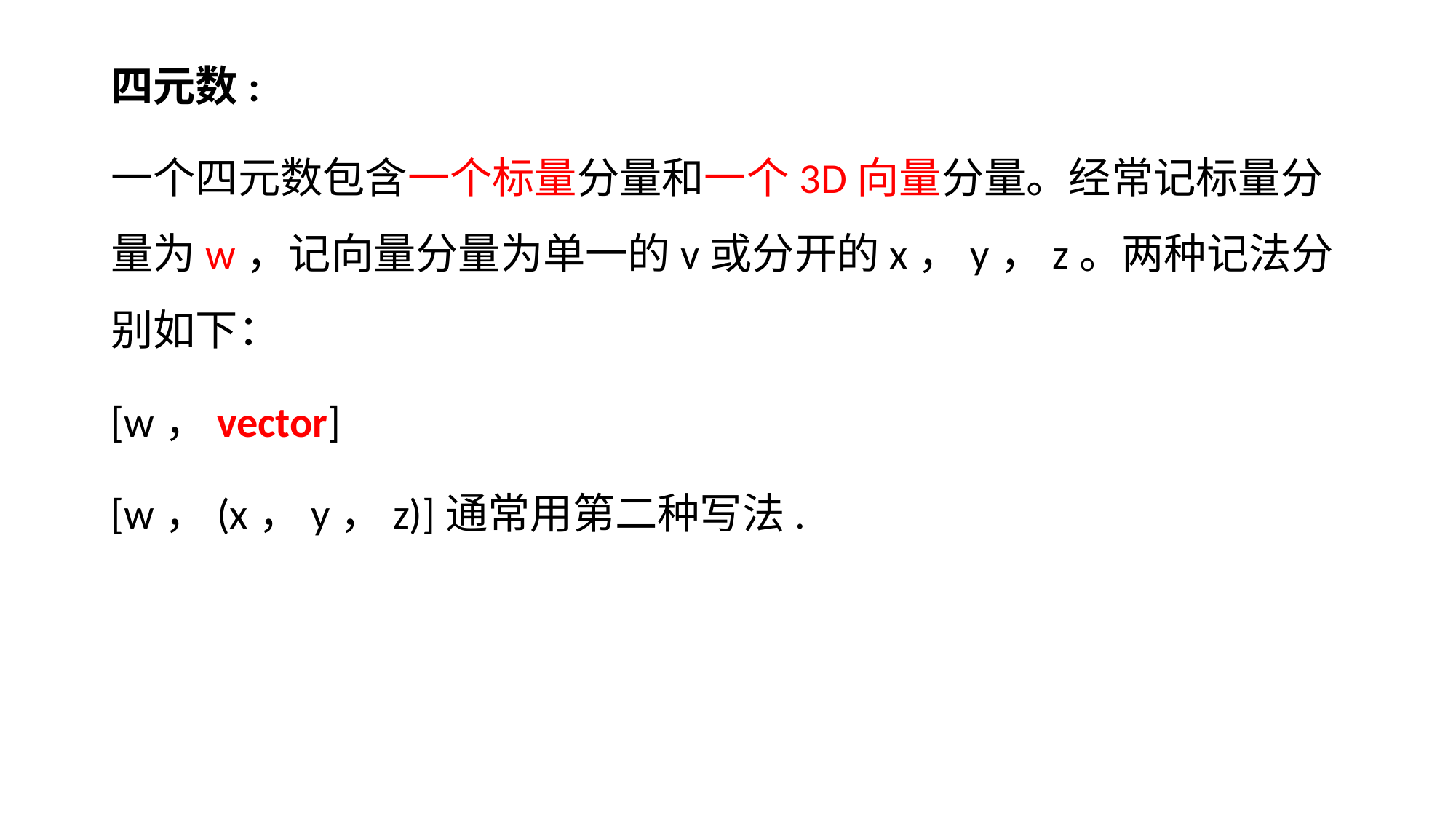

四元数:
一个四元数包含一个标量分量和一个3D向量分量。经常记标量分量为w，记向量分量为单一的v或分开的x，y，z。两种记法分别如下：
[w，vector]
[w，(x，y，z)]通常用第二种写法.